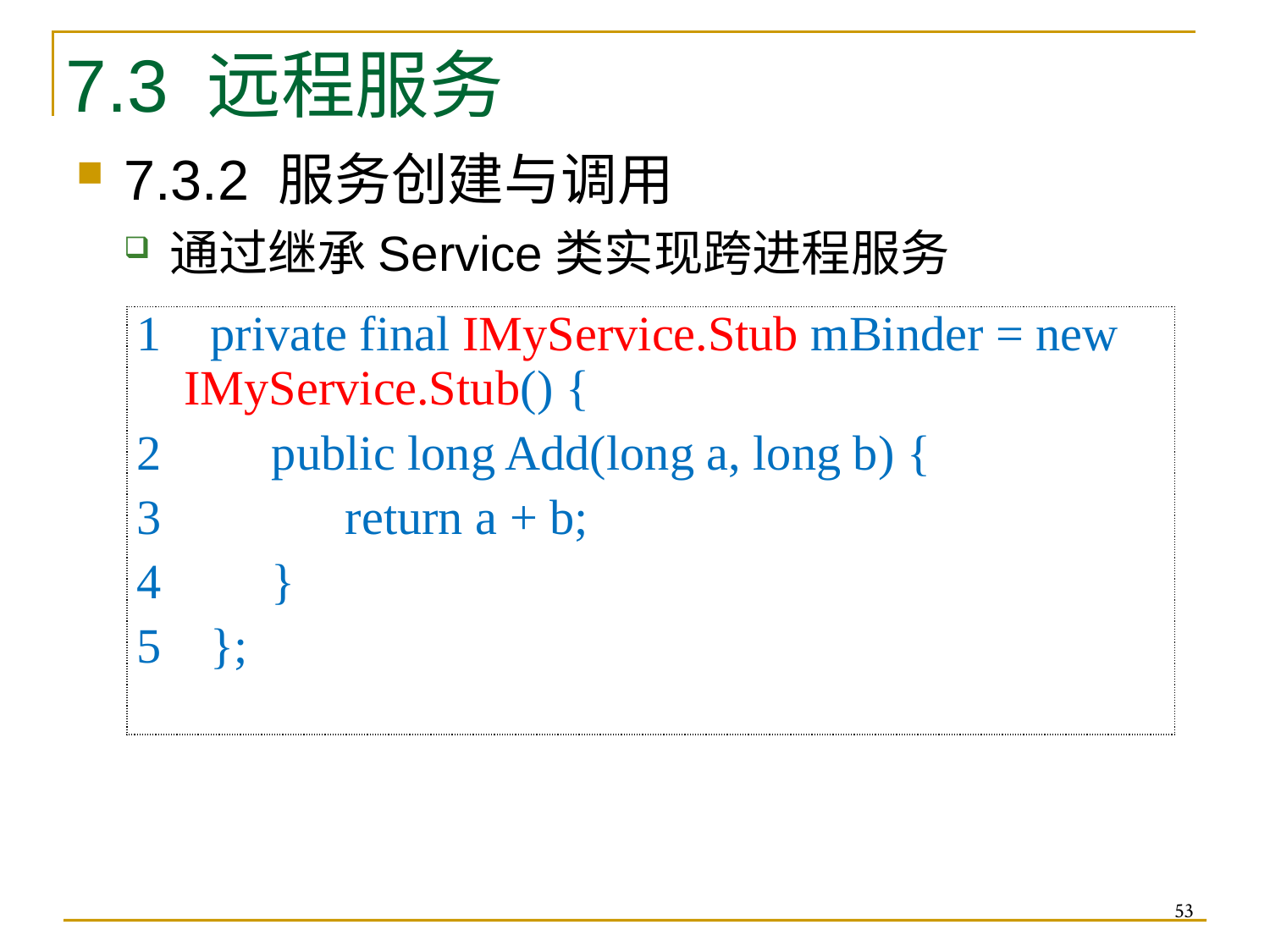

7.3 远程服务
7.3.2 服务创建与调用
通过继承Service类实现跨进程服务
| 1 private final IMyService.Stub mBinder = new IMyService.Stub() { 2 public long Add(long a, long b) { 3 return a + b; 4 } 5 }; |
| --- |
53